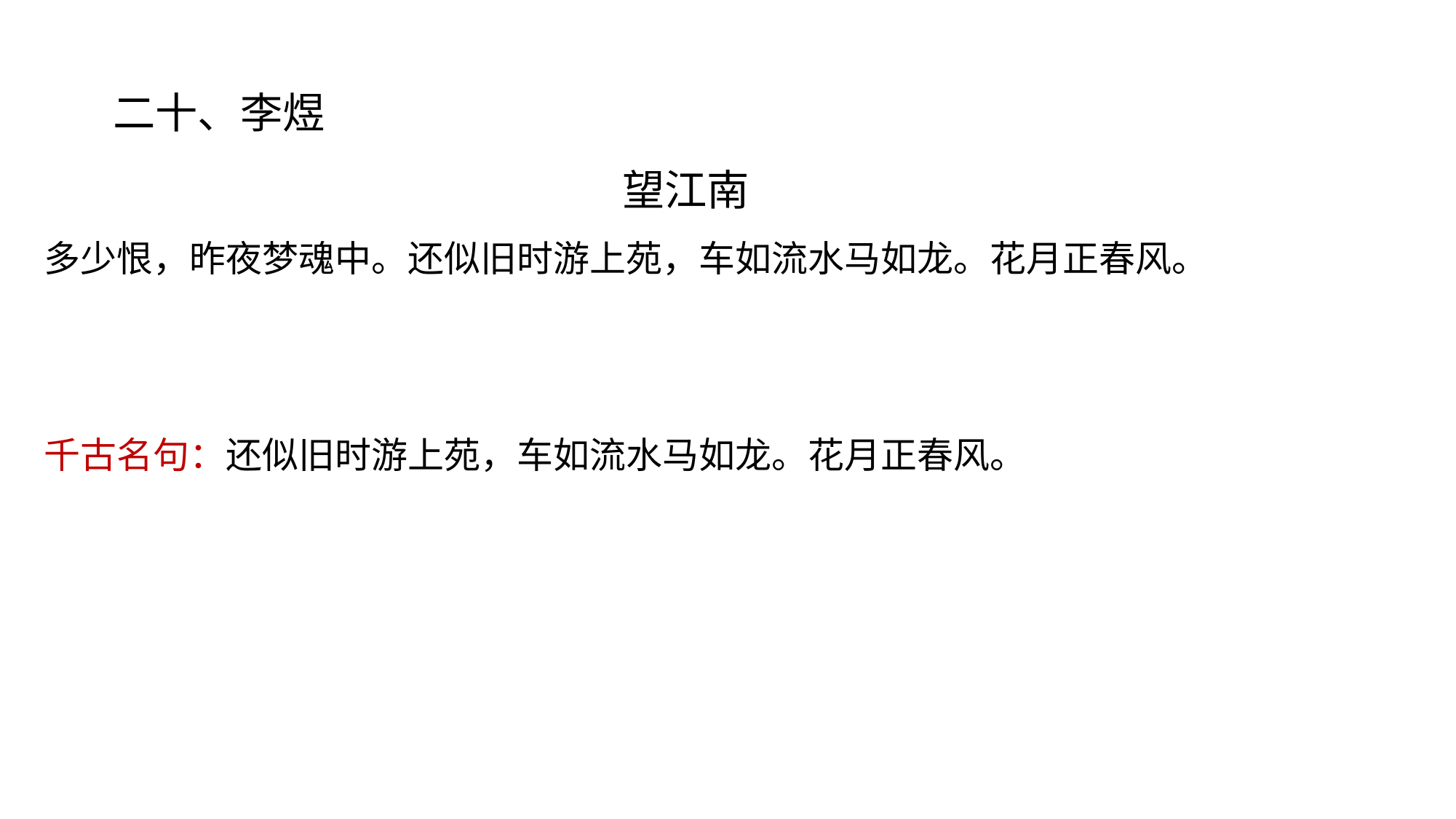

二十、李煜
望江南
多少恨，昨夜梦魂中。还似旧时游上苑，车如流水马如龙。花月正春风。

千古名句：还似旧时游上苑，车如流水马如龙。花月正春风。